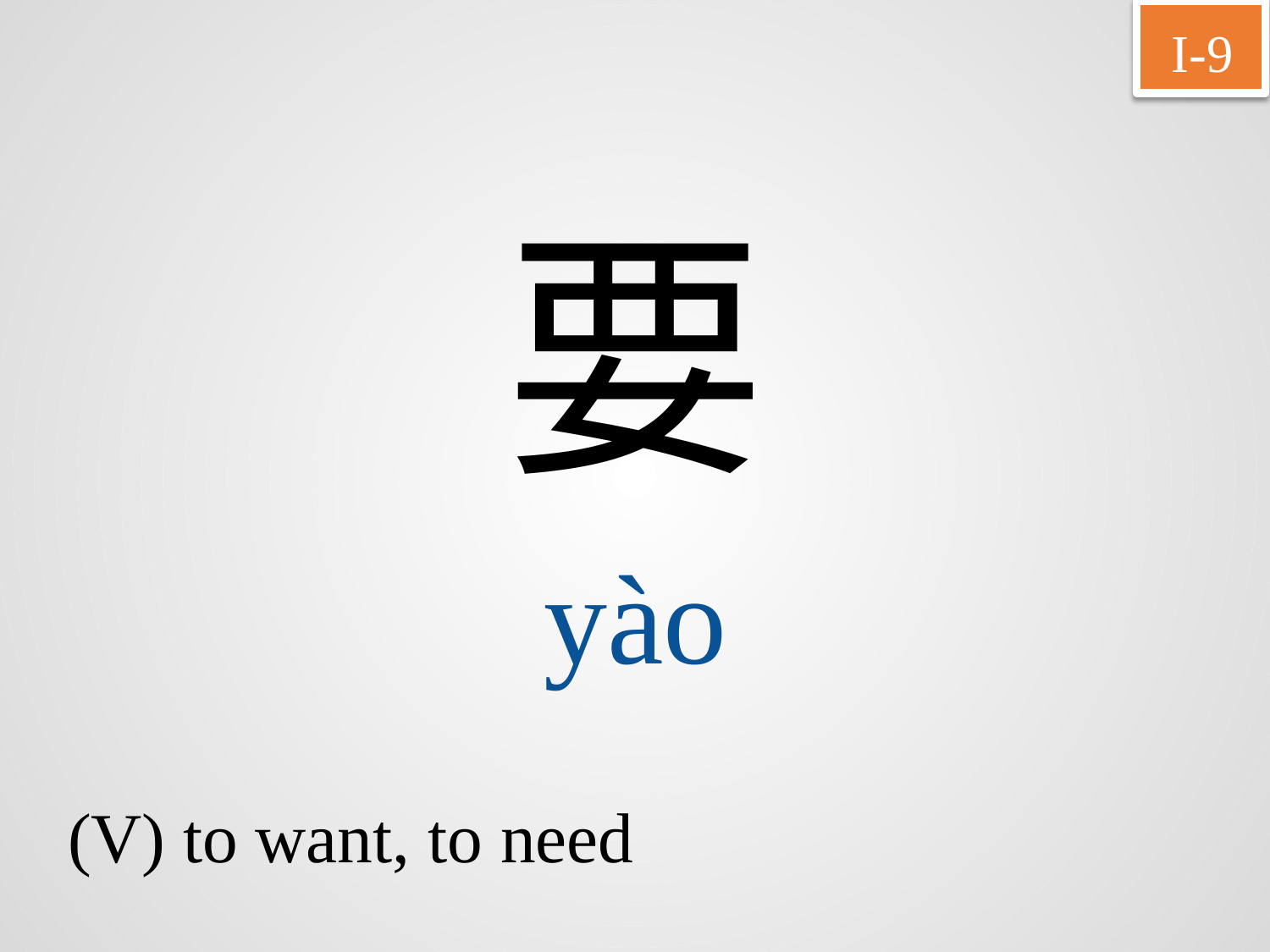

I-9

要
yào
(V) to want, to need